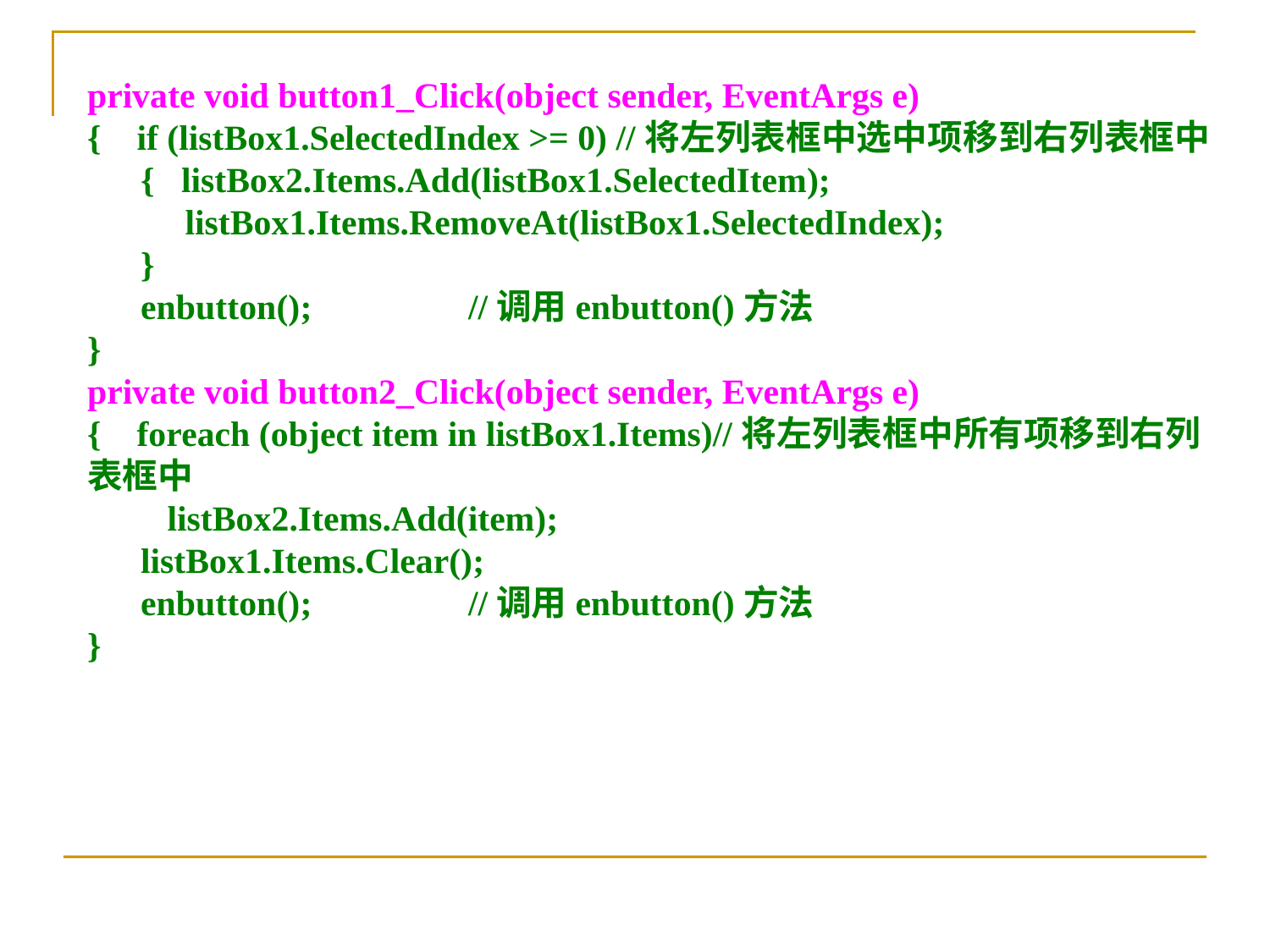

private void button1_Click(object sender, EventArgs e)
{    if (listBox1.SelectedIndex >= 0) //将左列表框中选中项移到右列表框中
      {   listBox2.Items.Add(listBox1.SelectedItem);
           listBox1.Items.RemoveAt(listBox1.SelectedIndex);
      }
      enbutton();		//调用enbutton()方法
}
private void button2_Click(object sender, EventArgs e)
{    foreach (object item in listBox1.Items)//将左列表框中所有项移到右列表框中
         listBox2.Items.Add(item);
      listBox1.Items.Clear();
      enbutton();		//调用enbutton()方法
}